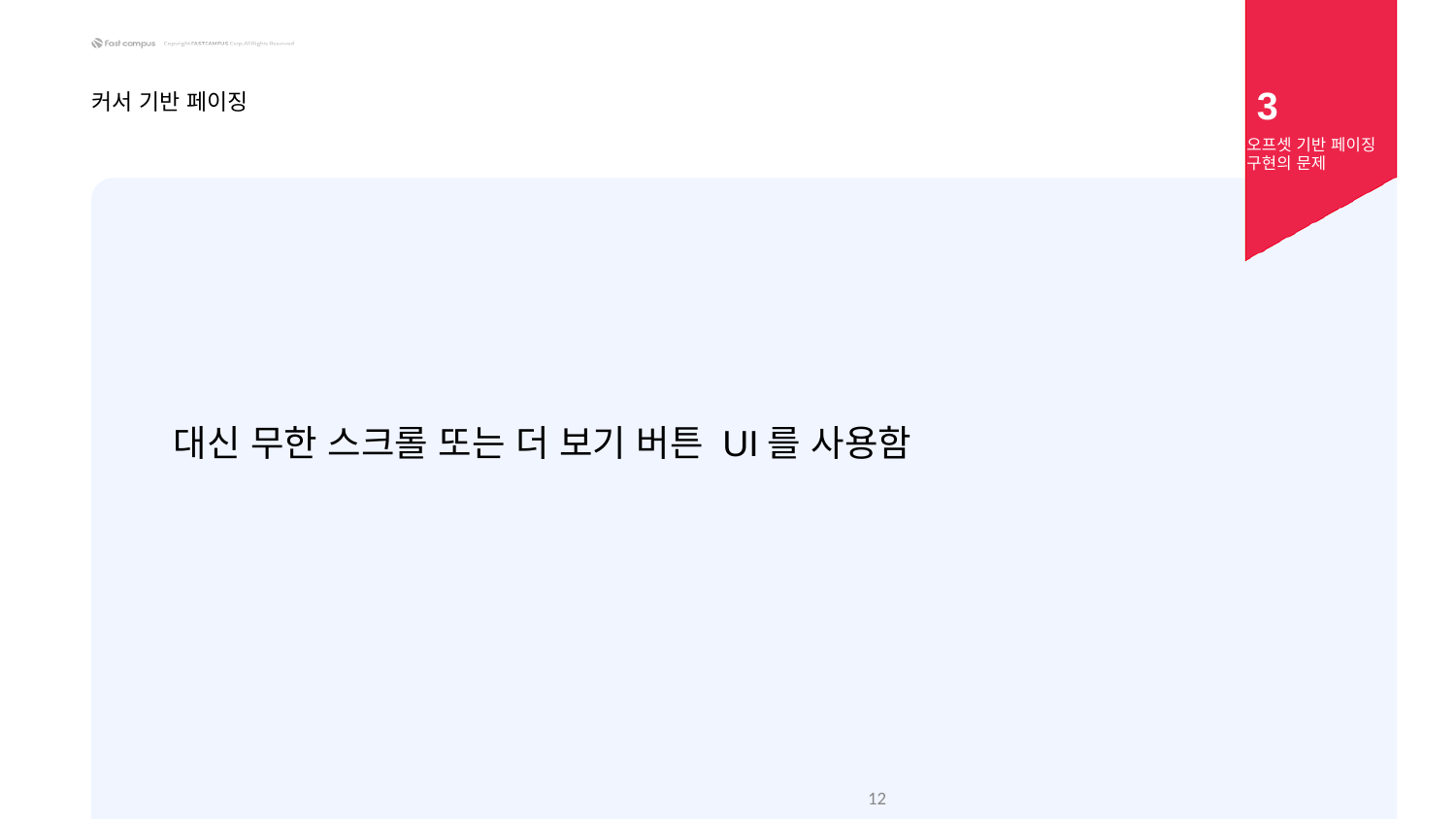

3
커서 기반 페이징
오프셋 기반 페이징 구현의 문제
대신 무한 스크롤 또는 더 보기 버튼 UI를 사용함
12